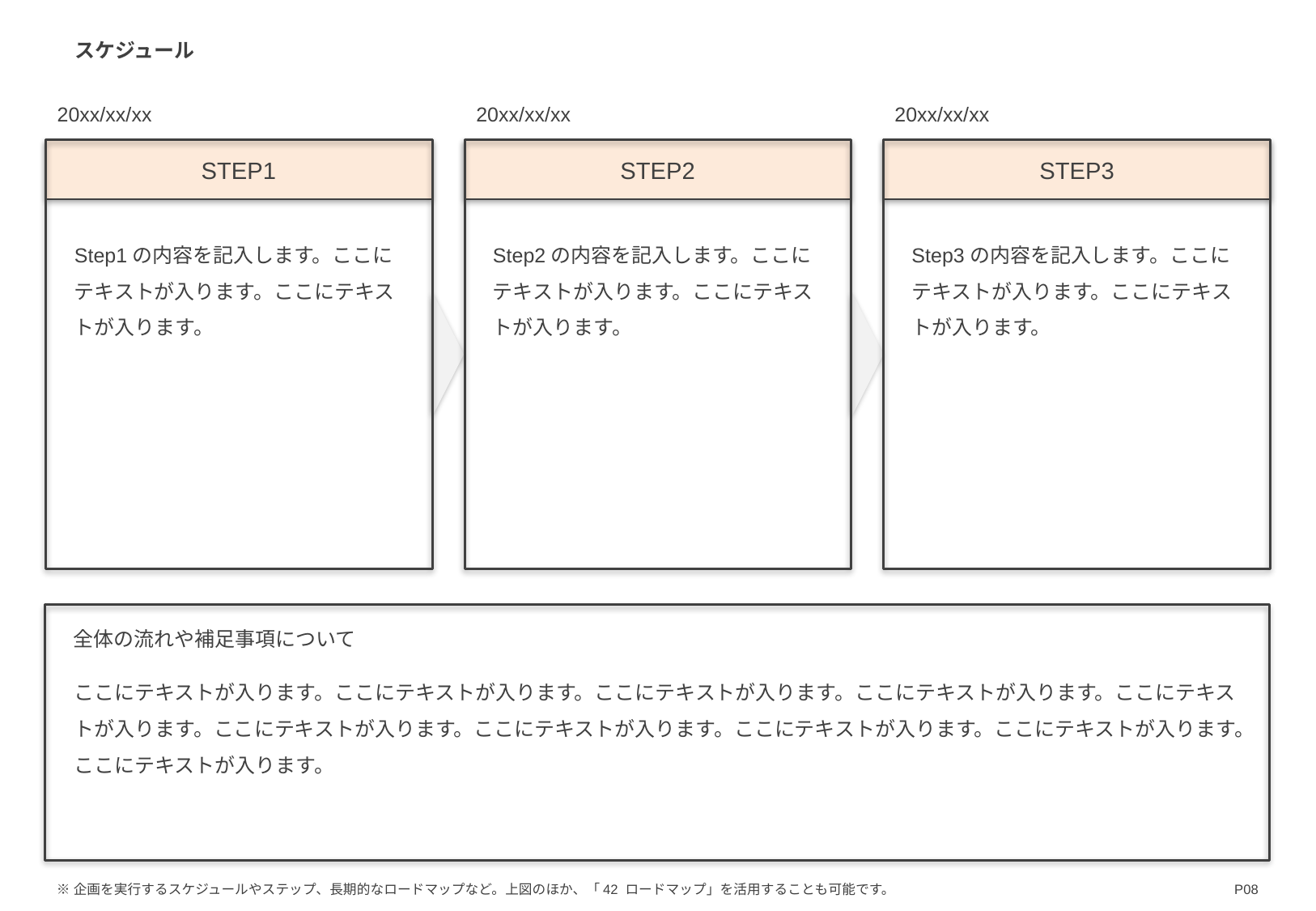

スケジュール
20xx/xx/xx
20xx/xx/xx
20xx/xx/xx

STEP2
STEP3
STEP1
Step1の内容を記入します。ここにテキストが入ります。ここにテキストが入ります。
Step2の内容を記入します。ここにテキストが入ります。ここにテキストが入ります。
Step3の内容を記入します。ここにテキストが入ります。ここにテキストが入ります。

全体の流れや補足事項について
ここにテキストが入ります。ここにテキストが入ります。ここにテキストが入ります。ここにテキストが入ります。ここにテキストが入ります。ここにテキストが入ります。ここにテキストが入ります。ここにテキストが入ります。ここにテキストが入ります。ここにテキストが入ります。
※企画を実行するスケジュールやステップ、長期的なロードマップなど。上図のほか、「42 ロードマップ」を活用することも可能です。
P08